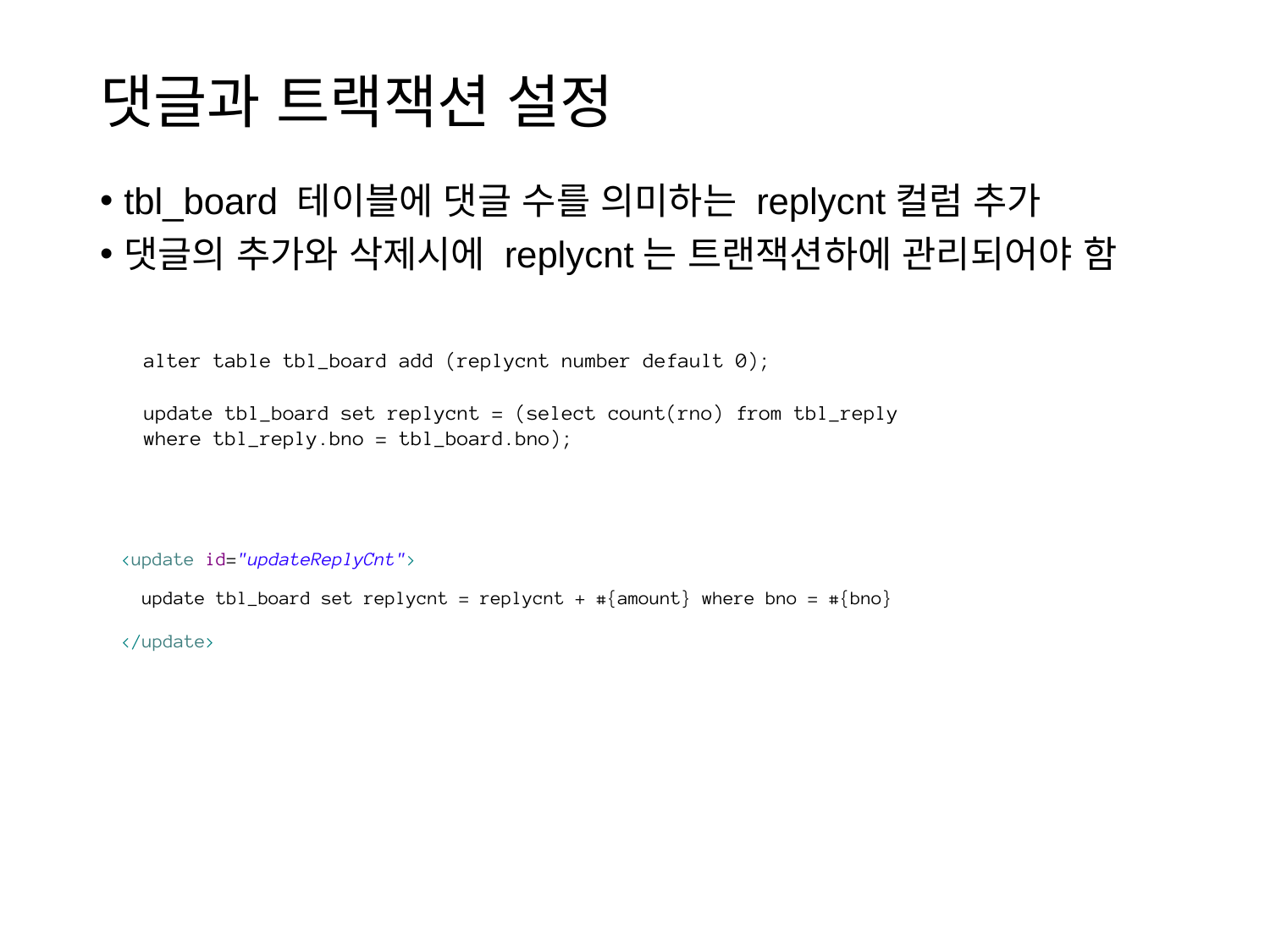

# 댓글과 트랙잭션 설정
tbl_board 테이블에 댓글 수를 의미하는 replycnt컬럼 추가
댓글의 추가와 삭제시에 replycnt는 트랜잭션하에 관리되어야 함
alter table tbl_board add (replycnt number default 0);
update tbl_board set replycnt = (select count(rno) from tbl_reply where tbl_reply.bno = tbl_board.bno);

  <update id="updateReplyCnt">
    update tbl_board set replycnt = replycnt + #{amount} where bno = #{bno}
  </update>